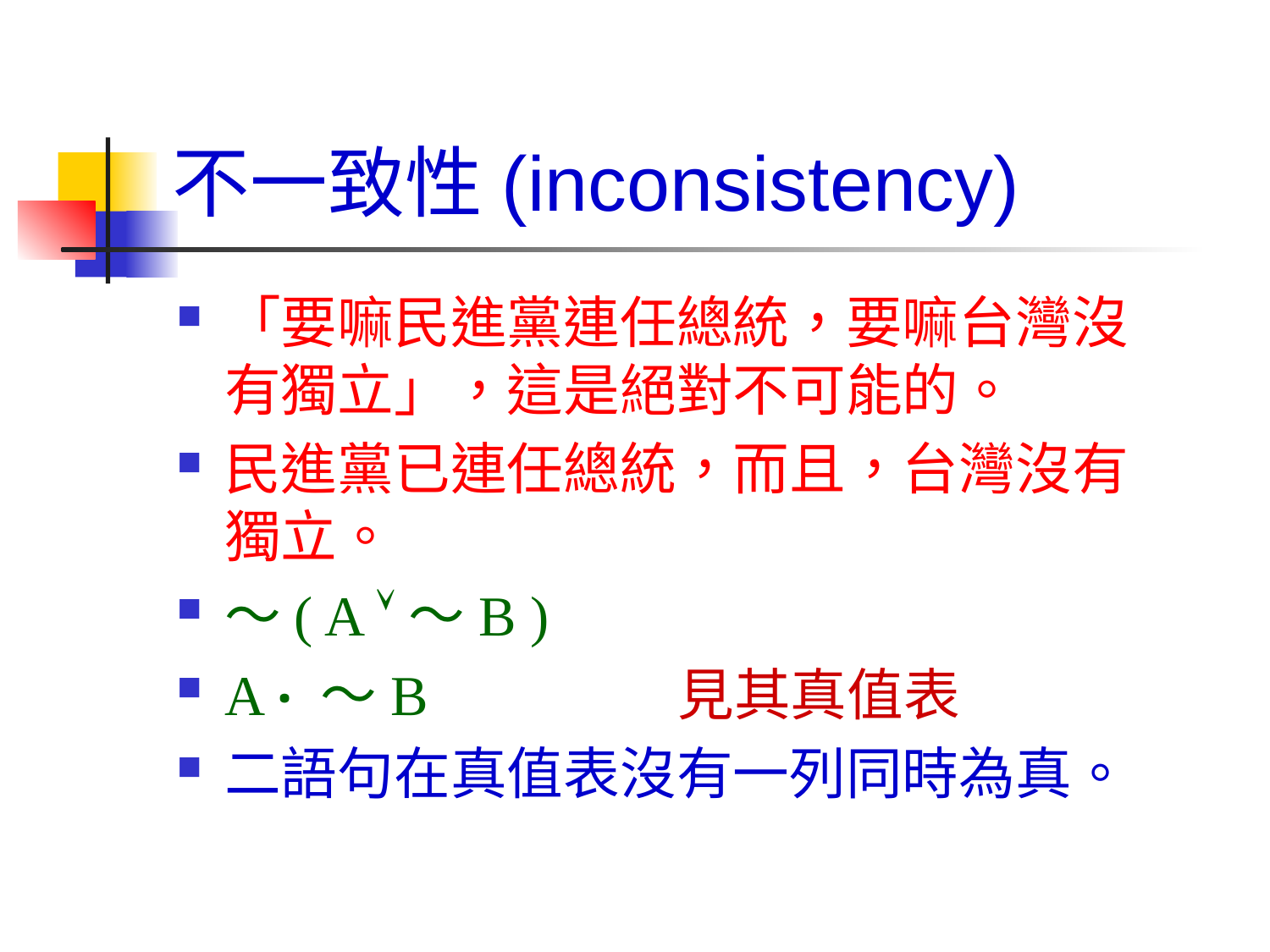

# 不一致性(inconsistency)
「要嘛民進黨連任總統，要嘛台灣沒有獨立」，這是絕對不可能的。
民進黨已連任總統，而且，台灣沒有獨立。
～( A ∨～B )
A ‧ ～B              見其真值表
二語句在真值表沒有一列同時為真。